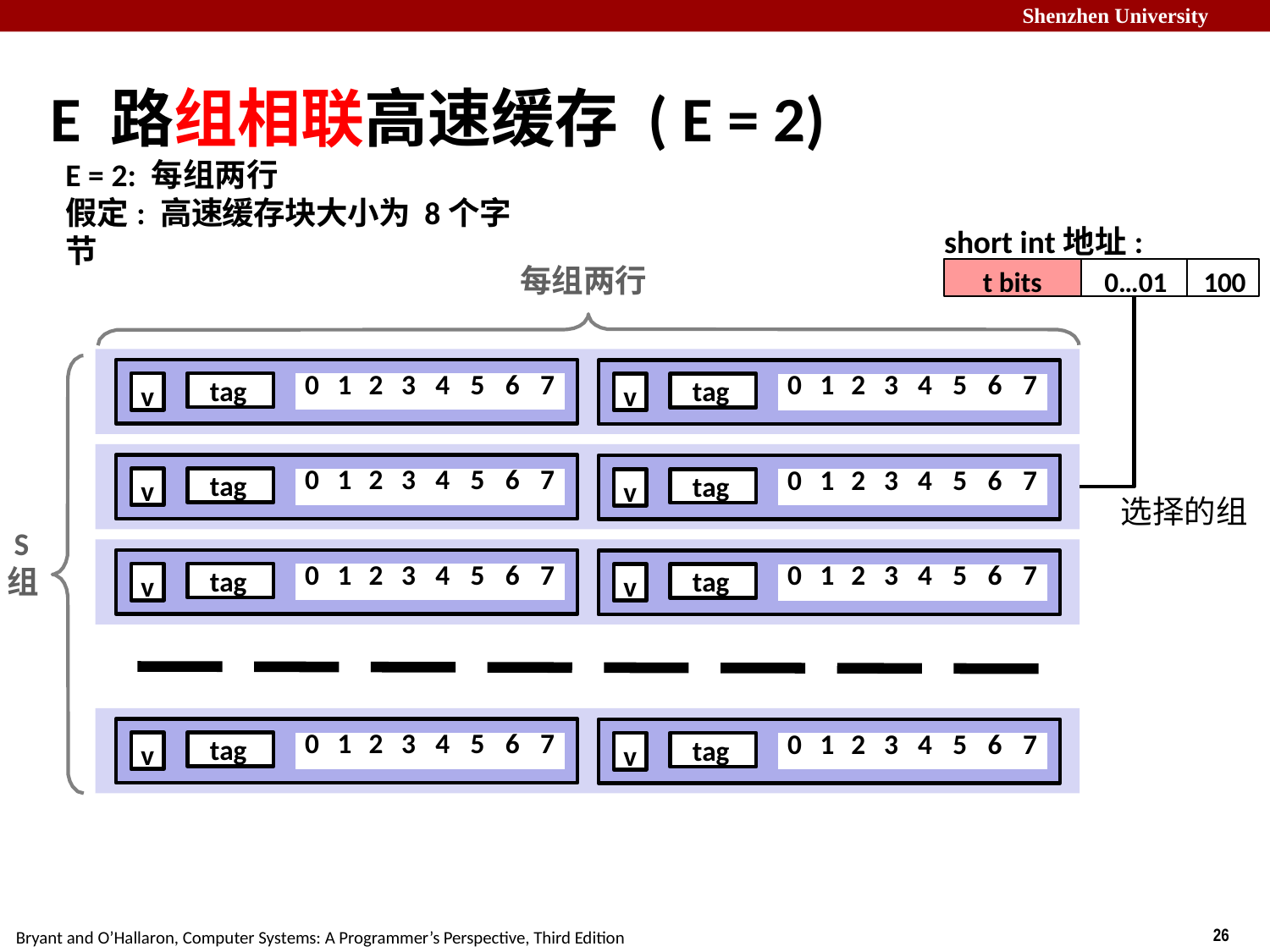

# E 路组相联高速缓存 ( E = 2)
E = 2: 每组两行
假定: 高速缓存块大小为 8个字节
short int地址:

每组两行
t bits	0…01	100

tag
| 0 | 1 | 2 | 3 | 4 | 5 | 6 | 7 |
| --- | --- | --- | --- | --- | --- | --- | --- |

tag
| 0 | 1 | 2 | 3 | 4 | 5 | 6 | 7 |
| --- | --- | --- | --- | --- | --- | --- | --- |
v
v

tag
| 0 | 1 | 2 | 3 | 4 | 5 | 6 | 7 |
| --- | --- | --- | --- | --- | --- | --- | --- |

tag
| 0 | 1 | 2 | 3 | 4 | 5 | 6 | 7 |
| --- | --- | --- | --- | --- | --- | --- | --- |
v
v
选择的组
 S
组

tag
| 0 | 1 | 2 | 3 | 4 | 5 | 6 | 7 |
| --- | --- | --- | --- | --- | --- | --- | --- |

tag
| 0 | 1 | 2 | 3 | 4 | 5 | 6 | 7 |
| --- | --- | --- | --- | --- | --- | --- | --- |
v
v

tag
| 0 | 1 | 2 | 3 | 4 | 5 | 6 | 7 |
| --- | --- | --- | --- | --- | --- | --- | --- |

tag
| 0 | 1 | 2 | 3 | 4 | 5 | 6 | 7 |
| --- | --- | --- | --- | --- | --- | --- | --- |
v
v